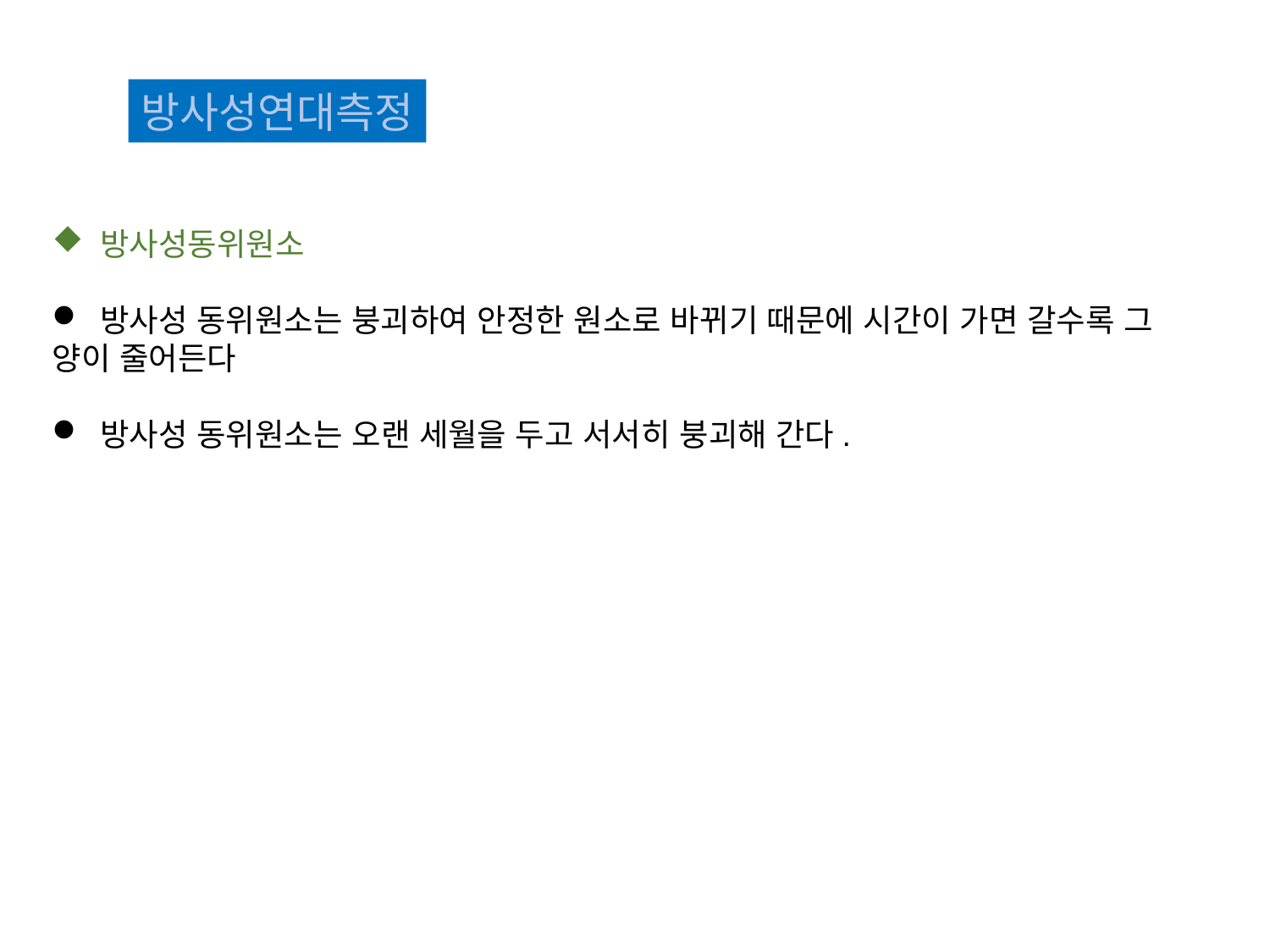

방사성연대측정
 방사성동위원소

 방사성 동위원소는 붕괴하여 안정한 원소로 바뀌기 때문에 시간이 가면 갈수록 그 양이 줄어든다

 방사성 동위원소는 오랜 세월을 두고 서서히 붕괴해 간다.